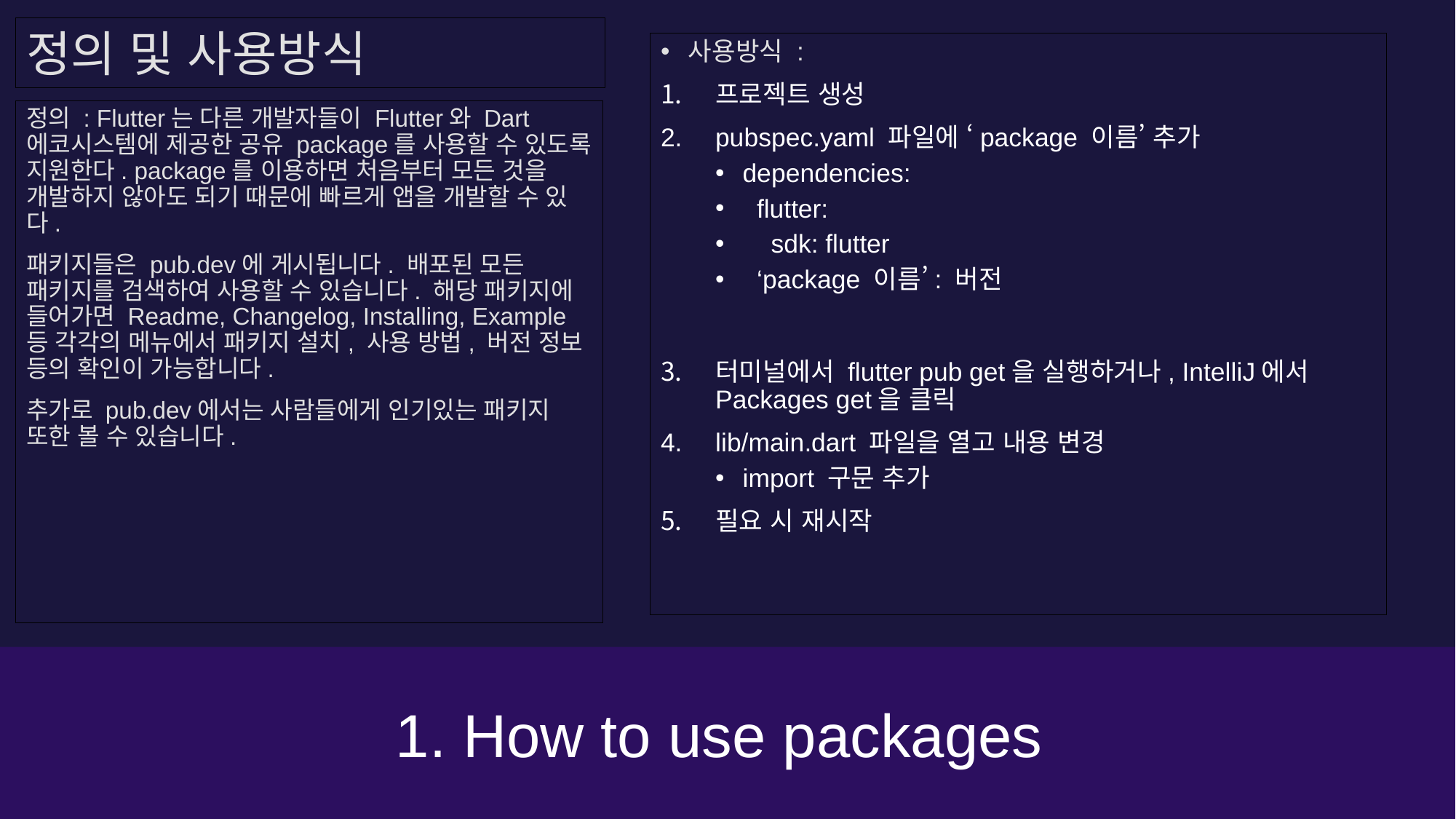

# 정의 및 사용방식
사용방식 :
프로젝트 생성
pubspec.yaml 파일에 ‘package 이름’ 추가
dependencies:
  flutter:
    sdk: flutter
  ‘package 이름’: 버전

터미널에서 flutter pub get을 실행하거나, IntelliJ에서 Packages get을 클릭
lib/main.dart 파일을 열고 내용 변경
import 구문 추가
필요 시 재시작
정의 : Flutter는 다른 개발자들이 Flutter와 Dart 에코시스템에 제공한 공유 package를 사용할 수 있도록 지원한다. package를 이용하면 처음부터 모든 것을 개발하지 않아도 되기 때문에 빠르게 앱을 개발할 수 있다.
패키지들은 pub.dev에 게시됩니다. 배포된 모든 패키지를 검색하여 사용할 수 있습니다. 해당 패키지에 들어가면 Readme, Changelog, Installing, Example 등 각각의 메뉴에서 패키지 설치, 사용 방법, 버전 정보 등의 확인이 가능합니다.
추가로 pub.dev에서는 사람들에게 인기있는 패키지 또한 볼 수 있습니다.

1. How to use packages